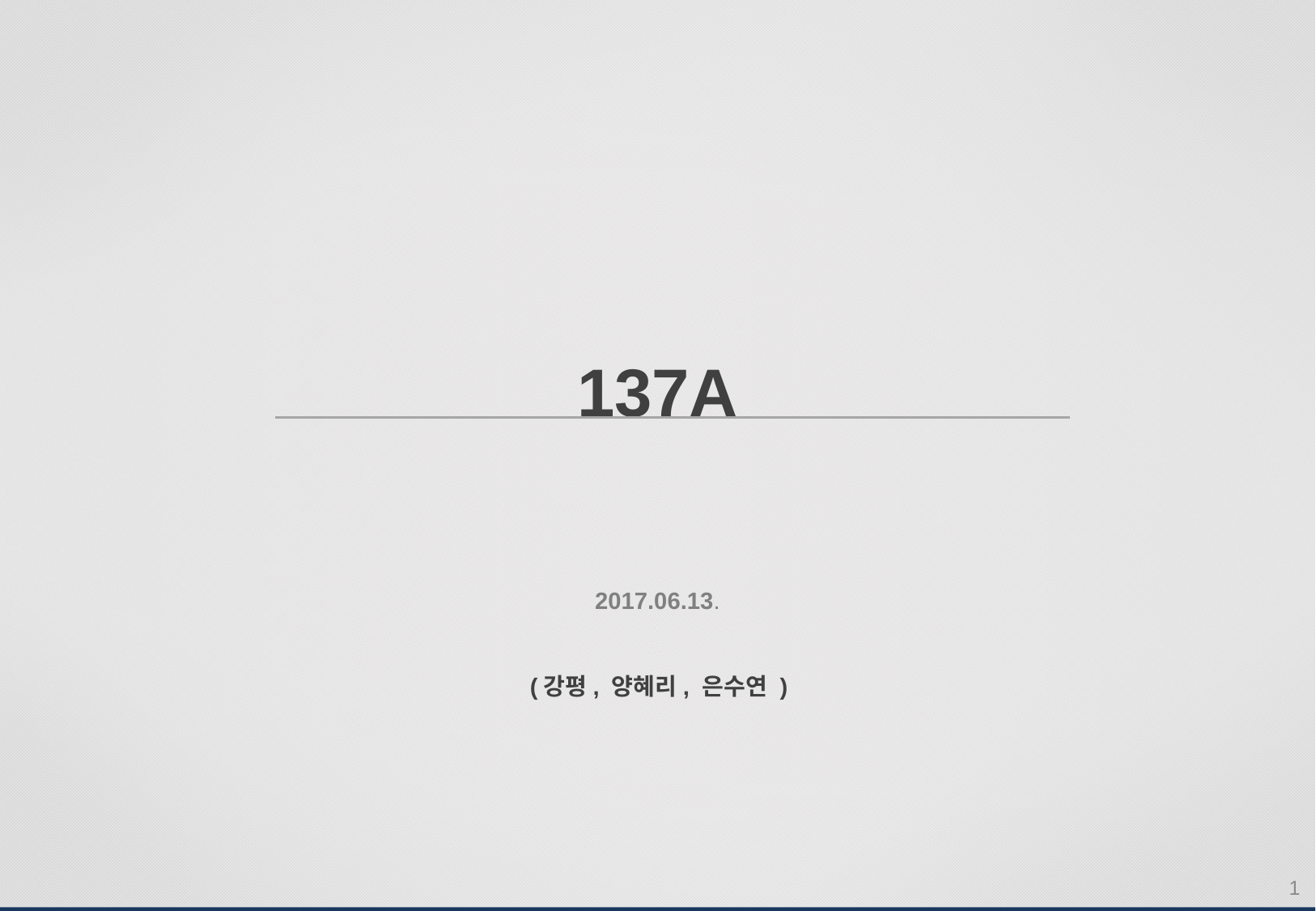

137A
2017.06.13.
(강평, 양혜리, 은수연 )
1